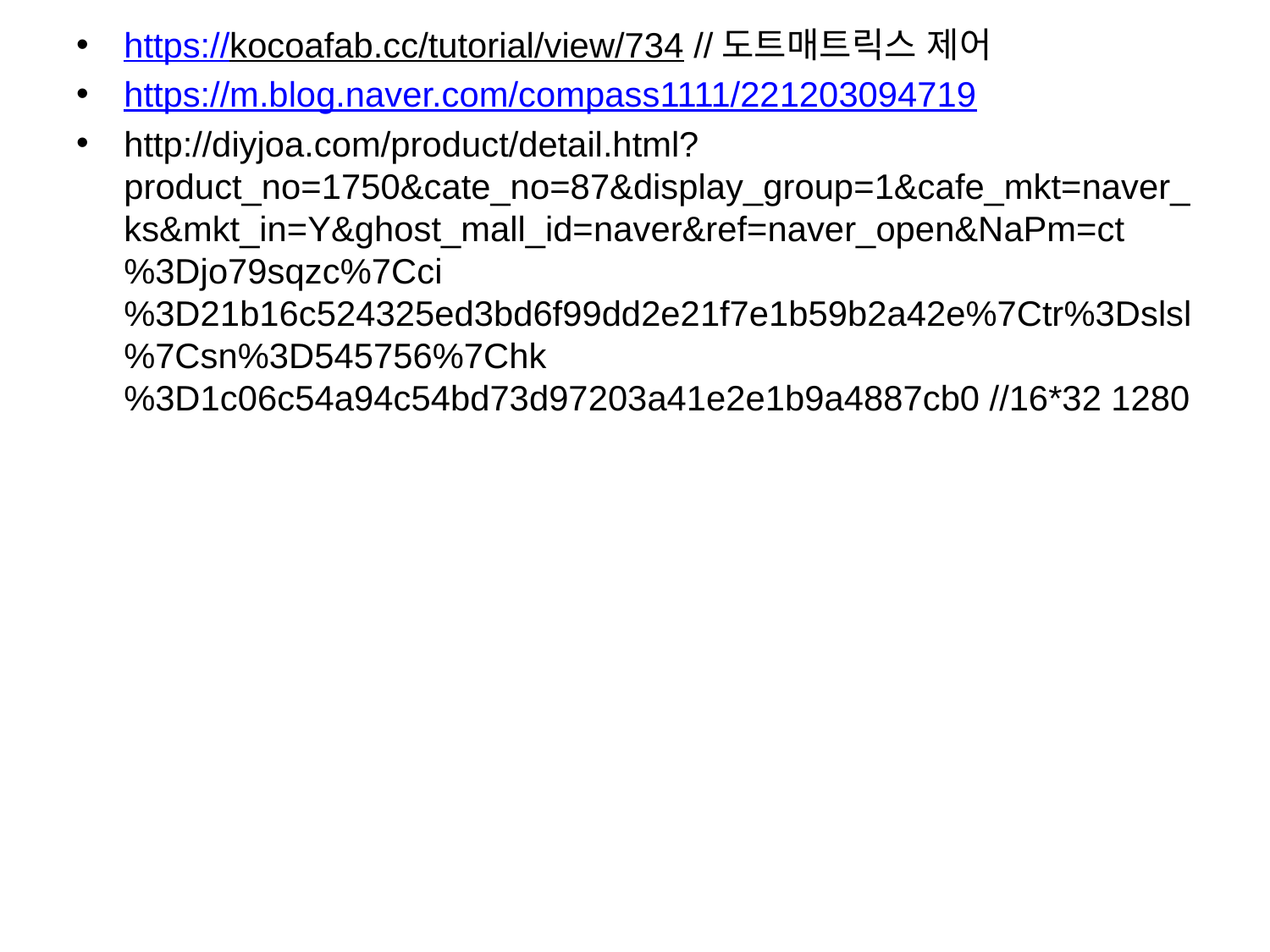

https://kocoafab.cc/tutorial/view/734 //도트매트릭스 제어
https://m.blog.naver.com/compass1111/221203094719
http://diyjoa.com/product/detail.html?product_no=1750&cate_no=87&display_group=1&cafe_mkt=naver_ks&mkt_in=Y&ghost_mall_id=naver&ref=naver_open&NaPm=ct%3Djo79sqzc%7Cci%3D21b16c524325ed3bd6f99dd2e21f7e1b59b2a42e%7Ctr%3Dslsl%7Csn%3D545756%7Chk%3D1c06c54a94c54bd73d97203a41e2e1b9a4887cb0 //16*32 1280